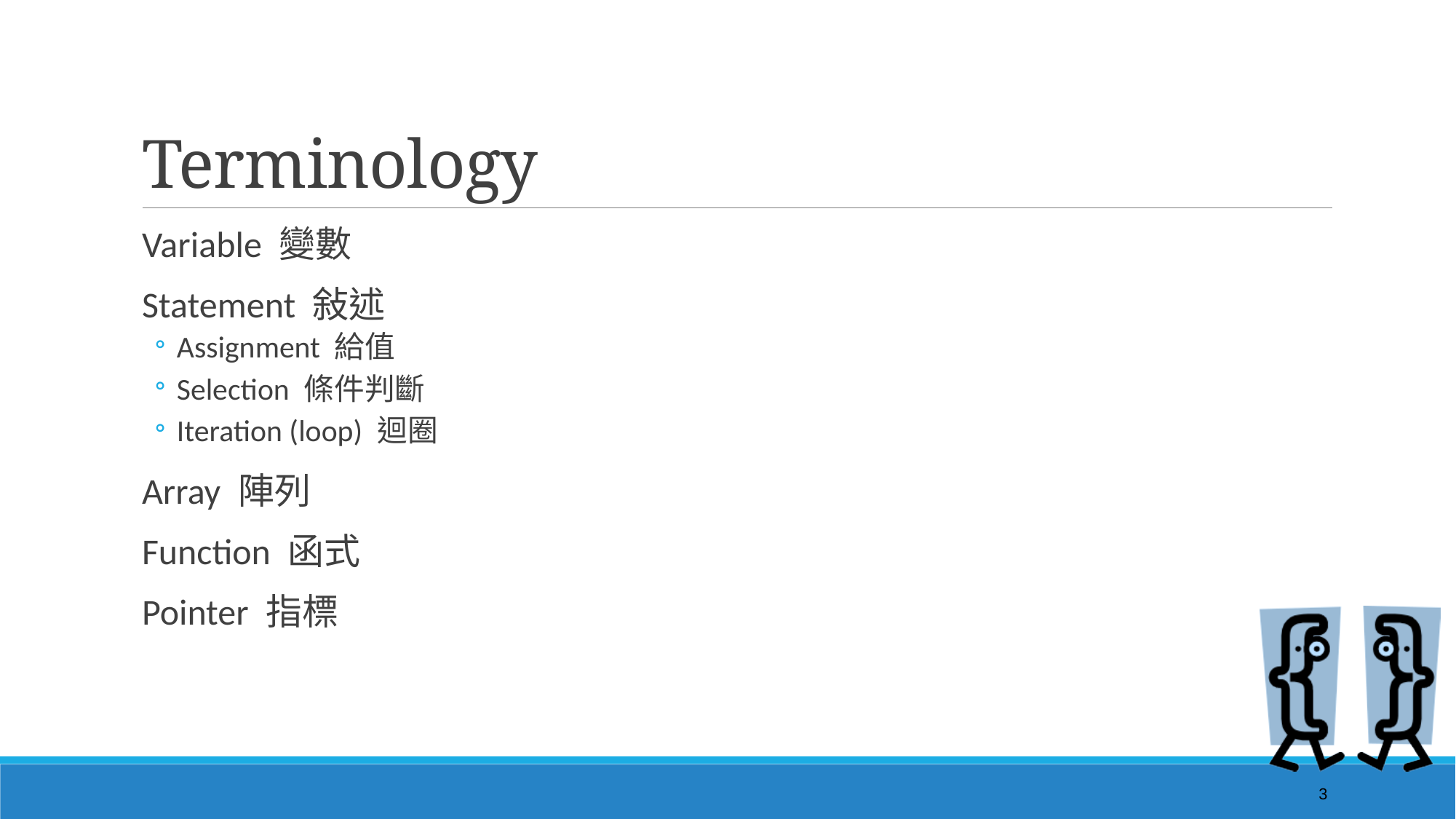

# Terminology
Variable 變數
Statement 敍述
Assignment 給值
Selection 條件判斷
Iteration (loop) 迴圈
Array 陣列
Function 函式
Pointer 指標
3